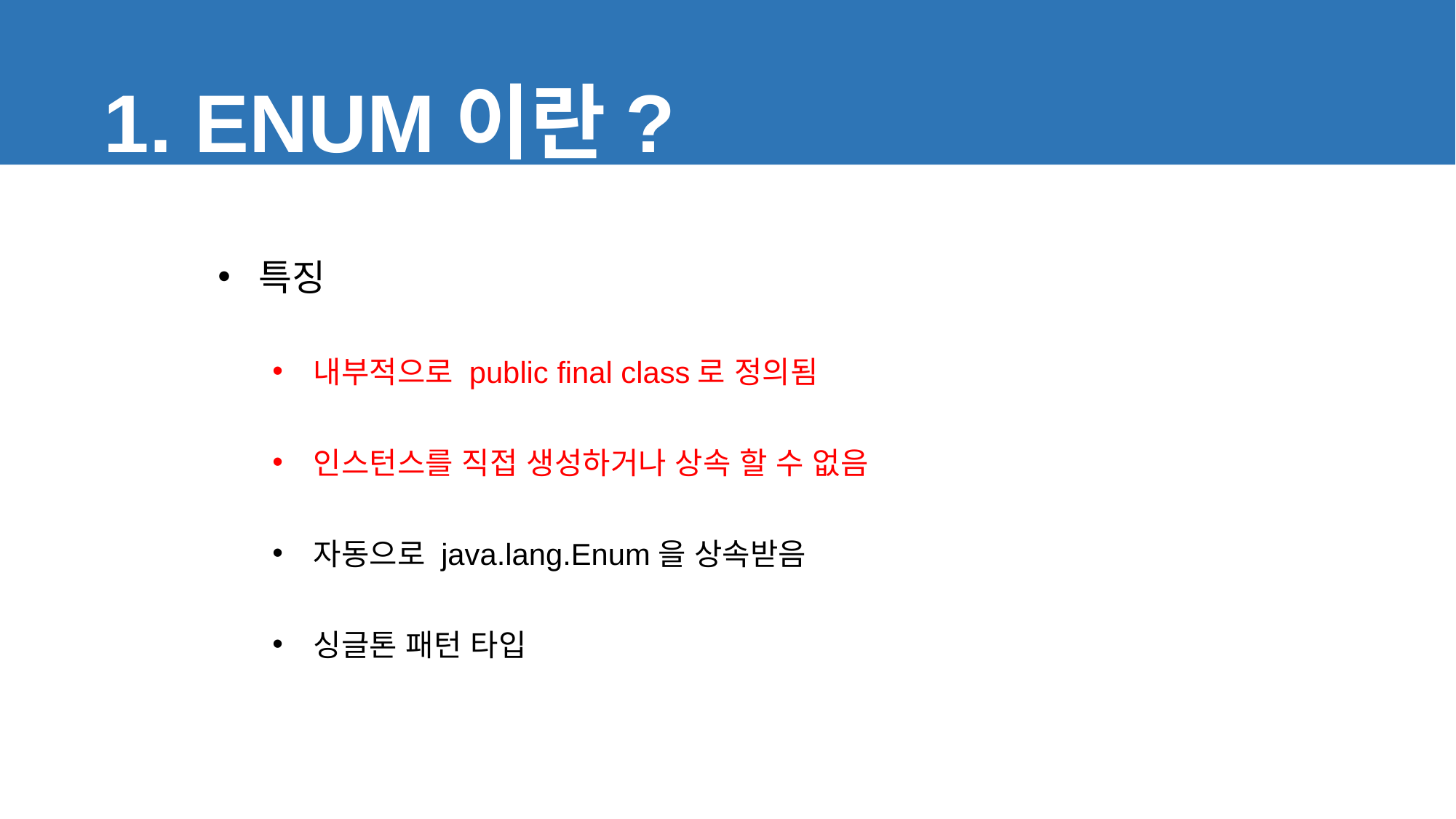

1. ENUM이란?
특징
내부적으로 public final class로 정의됨
인스턴스를 직접 생성하거나 상속 할 수 없음
자동으로 java.lang.Enum을 상속받음
싱글톤 패턴 타입